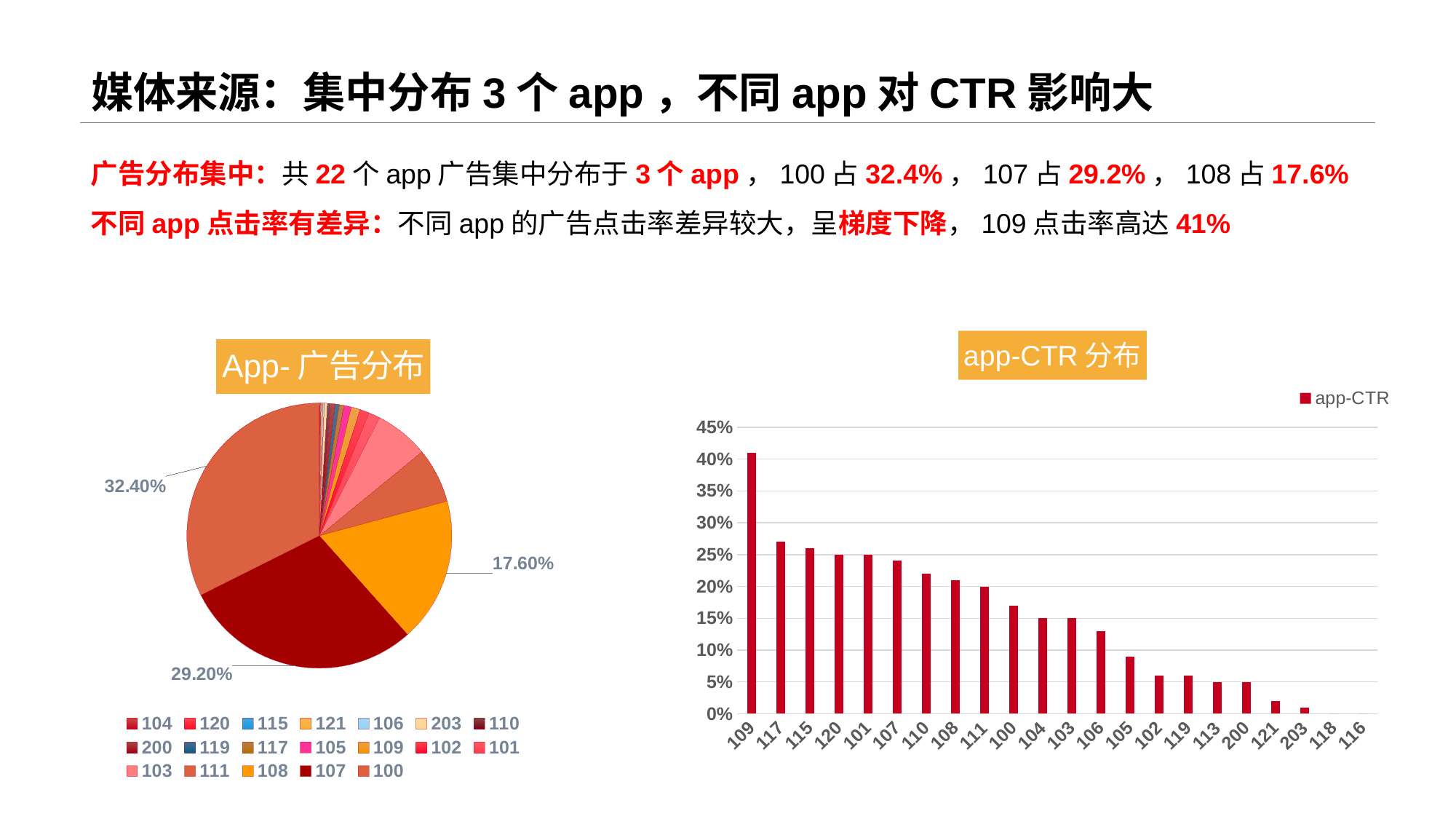

# 媒体来源：集中分布3个app，不同app对CTR影响大
广告分布集中：共22个app广告集中分布于3个app，100占32.4%，107占29.2%，108占17.6%
不同app点击率有差异：不同app的广告点击率差异较大，呈梯度下降，109点击率高达41%

### Chart: app-CTR分布

| Category | app-CTR |
|---|---|
| 109 | 0.41 |
| 117 | 0.27 |
| 115 | 0.26 |
| 120 | 0.25 |
| 101 | 0.25 |
| 107 | 0.24 |
| 110 | 0.22 |
| 108 | 0.21 |
| 111 | 0.2 |
| 100 | 0.17 |
| 104 | 0.15 |
| 103 | 0.15 |
| 106 | 0.13 |
| 105 | 0.09 |
| 102 | 0.06 |
| 119 | 0.06 |
| 113 | 0.05 |
| 200 | 0.05 |
| 121 | 0.02 |
| 203 | 0.01 |
| 118 | 0.0 |
| 116 | 0.0 |

### Chart: App-广告分布

| Category | APP-广告分布 |
|---|---|
| 104 | 0.0 |
| 120 | 0.001 |
| 115 | 0.001 |
| 121 | 0.002 |
| 106 | 0.002 |
| 203 | 0.004 |
| 110 | 0.004 |
| 200 | 0.005 |
| 119 | 0.005 |
| 117 | 0.006 |
| 105 | 0.009 |
| 109 | 0.011 |
| 102 | 0.011 |
| 101 | 0.014 |
| 103 | 0.066 |
| 111 | 0.067 |
| 108 | 0.176 |
| 107 | 0.292 |
| 100 | 0.324 |